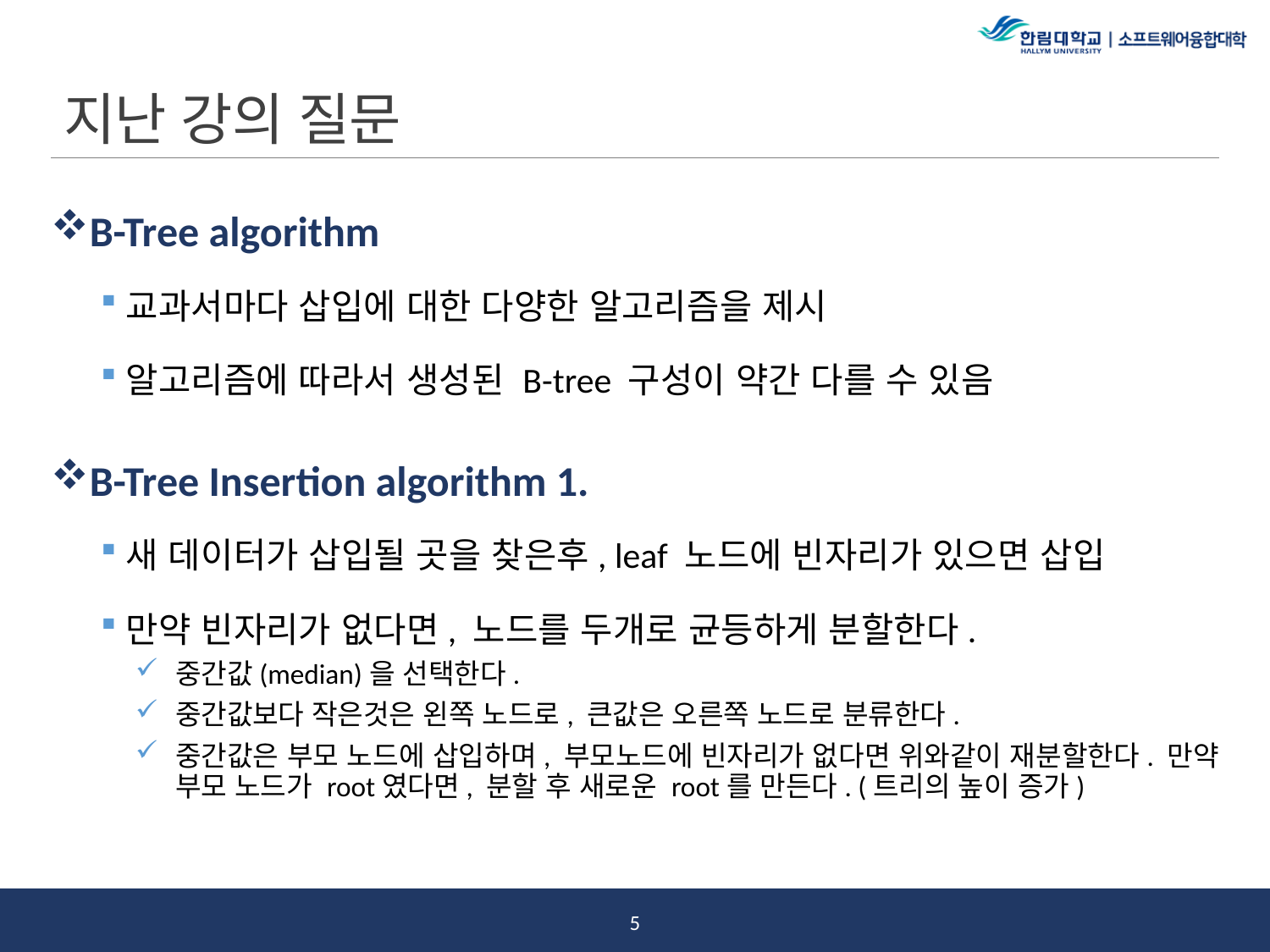

# 지난 강의 질문
B-Tree algorithm
교과서마다 삽입에 대한 다양한 알고리즘을 제시
알고리즘에 따라서 생성된 B-tree 구성이 약간 다를 수 있음
B-Tree Insertion algorithm 1.
새 데이터가 삽입될 곳을 찾은후, leaf 노드에 빈자리가 있으면 삽입
만약 빈자리가 없다면, 노드를 두개로 균등하게 분할한다.
중간값(median)을 선택한다.
중간값보다 작은것은 왼쪽 노드로, 큰값은 오른쪽 노드로 분류한다.
중간값은 부모 노드에 삽입하며, 부모노드에 빈자리가 없다면 위와같이 재분할한다. 만약 부모 노드가 root였다면, 분할 후 새로운 root를 만든다. (트리의 높이 증가)
5